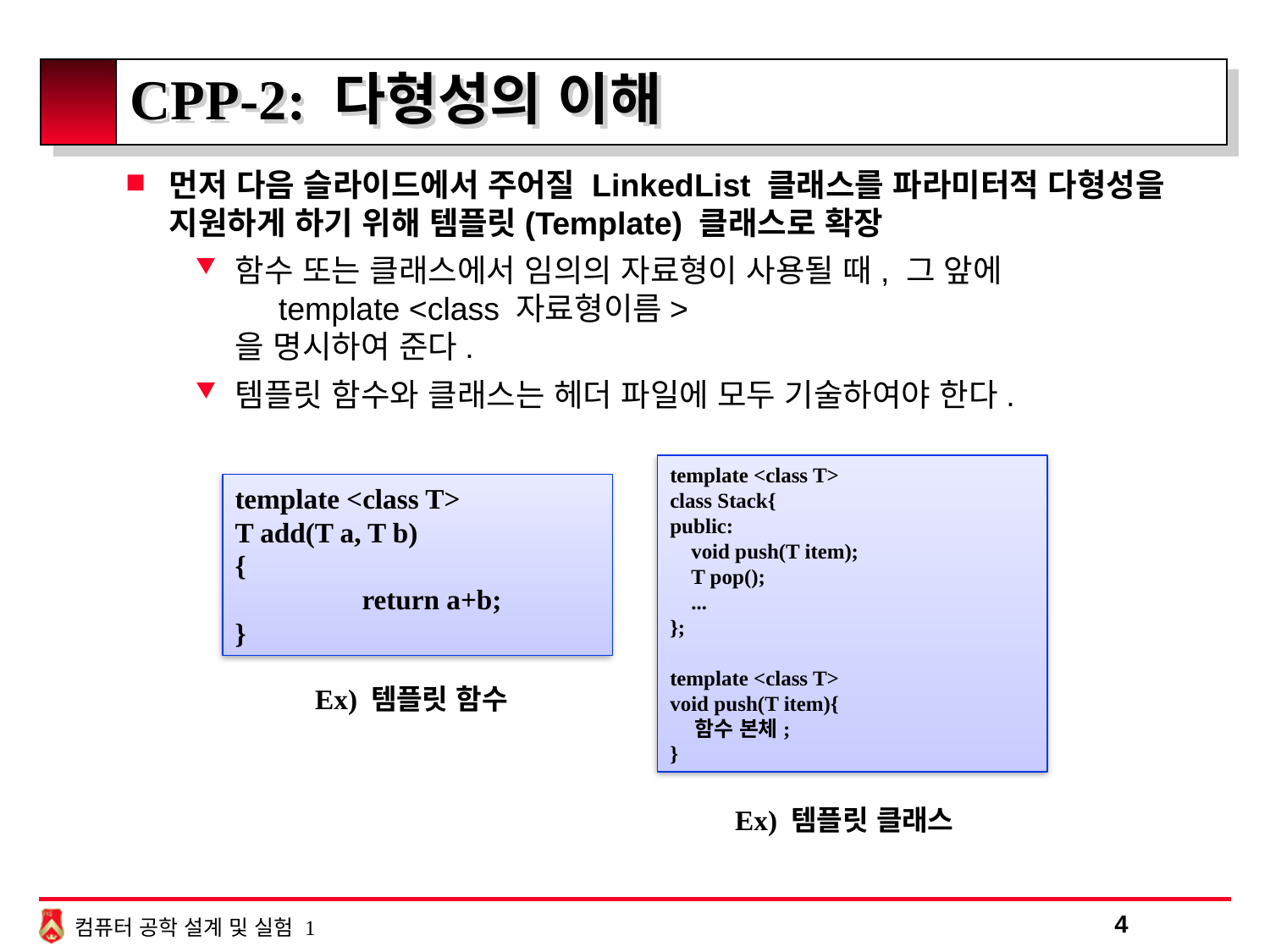

4
# CPP-2: 다형성의 이해
먼저 다음 슬라이드에서 주어질 LinkedList 클래스를 파라미터적 다형성을 지원하게 하기 위해 템플릿(Template) 클래스로 확장
함수 또는 클래스에서 임의의 자료형이 사용될 때, 그 앞에
    template <class 자료형이름>
을 명시하여 준다.
템플릿 함수와 클래스는 헤더 파일에 모두 기술하여야 한다.
template <class T>
class Stack{
public:
    void push(T item);
    T pop();
    ...
};

template <class T>
void push(T item){
    함수 본체;
}
template <class T>
T add(T a, T b)
{
	return a+b;
}
Ex) 템플릿 함수
Ex) 템플릿 클래스
Dept. of Computer Science, Sogang Univ.